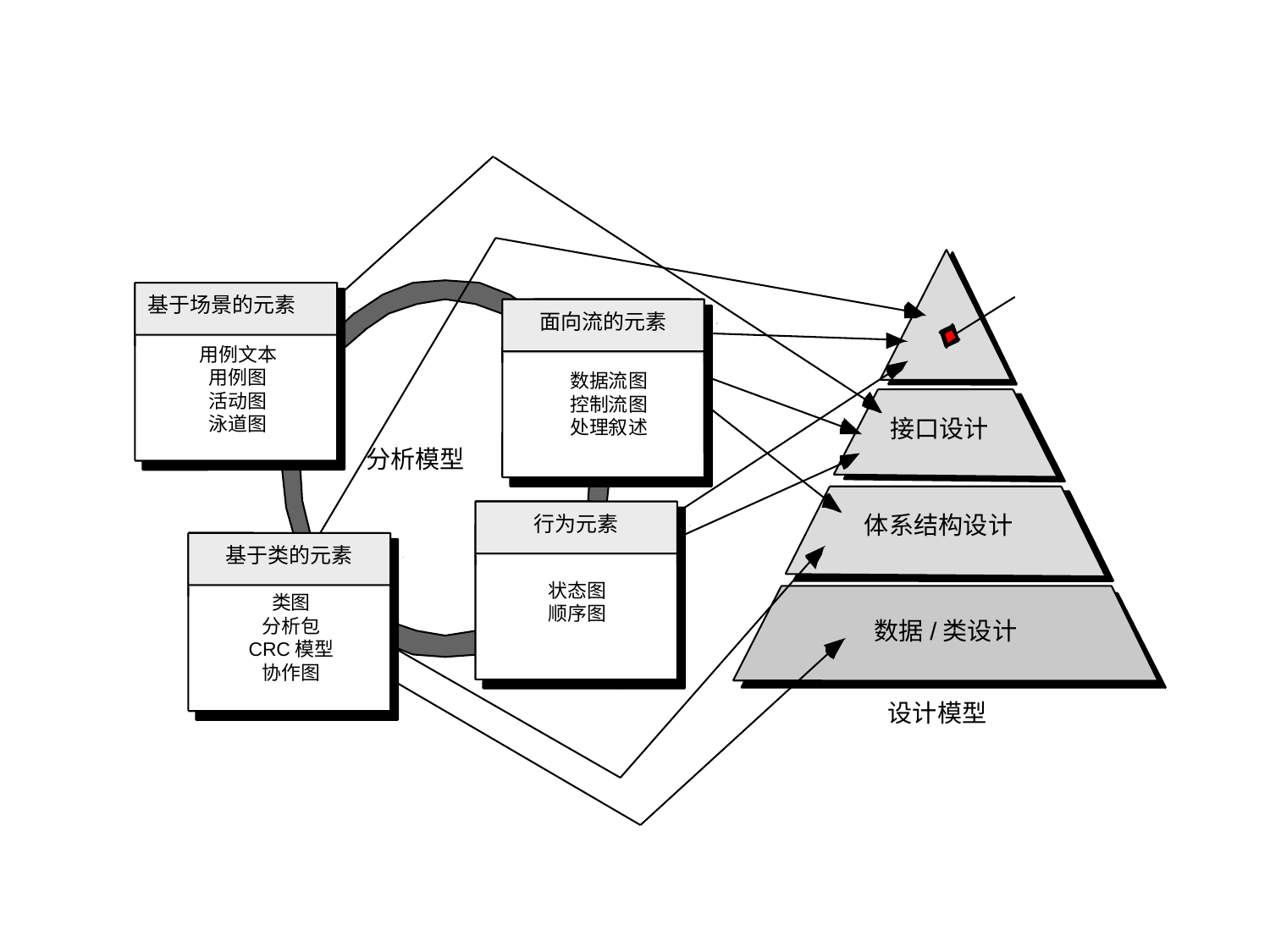

基于场景的元素

用例文本
用例图
活动图
泳道图

面向流的元素

数据流图
控制流图
处理叙述

接口设计

分析模型

行为元素

状态图
顺序图

体系结构设计

基于类的元素

类图
分析包
CRC模型
协作图

数据/类设计

设计模型